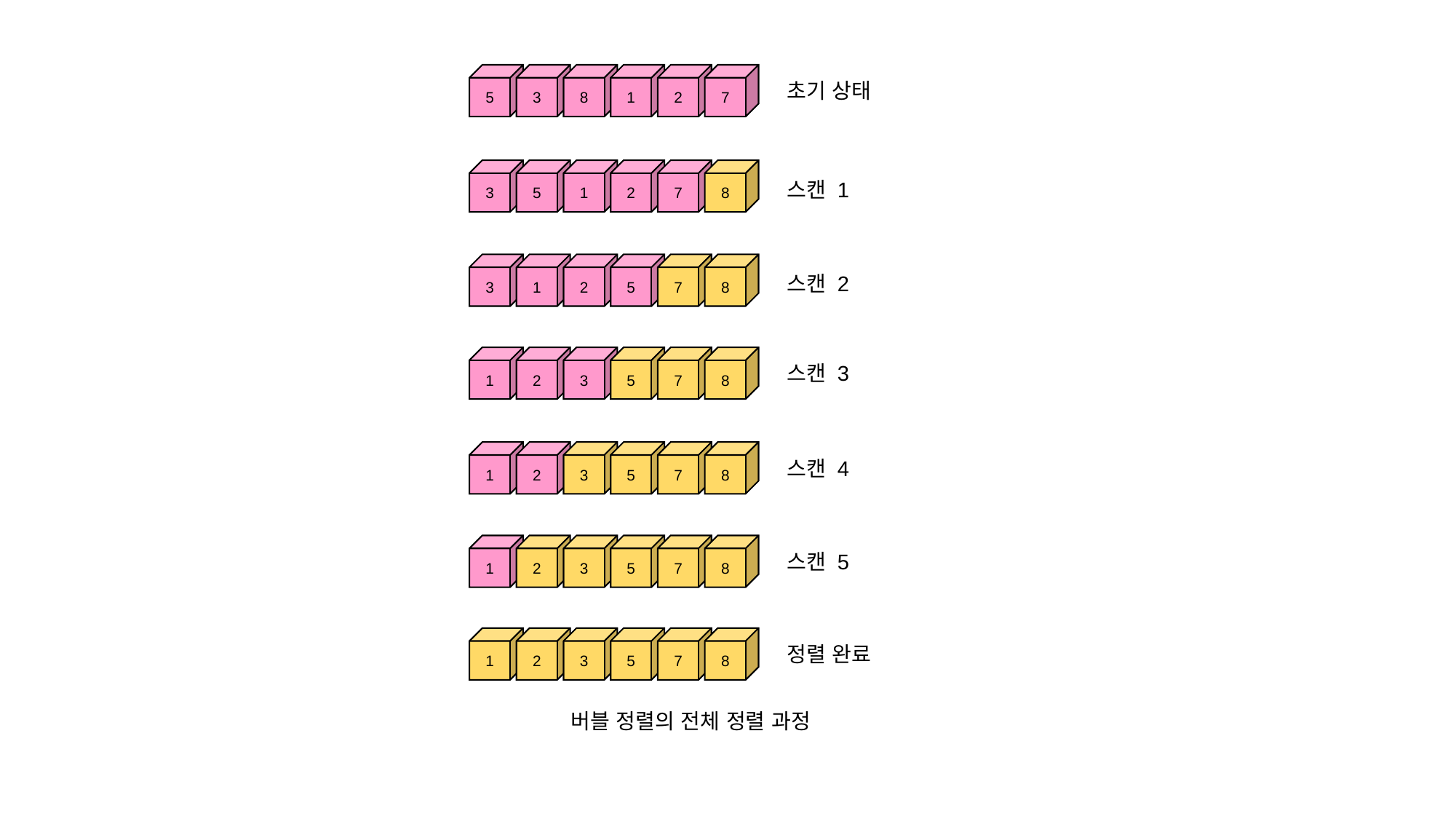

5
3
8
1
2
7
초기 상태
3
5
1
2
7
8
스캔 1
3
1
2
5
7
8
스캔 2
1
2
3
5
7
8
스캔 3
1
2
3
5
7
8
스캔 4
1
2
3
5
7
8
스캔 5
1
2
3
5
7
8
정렬 완료
버블 정렬의 전체 정렬 과정